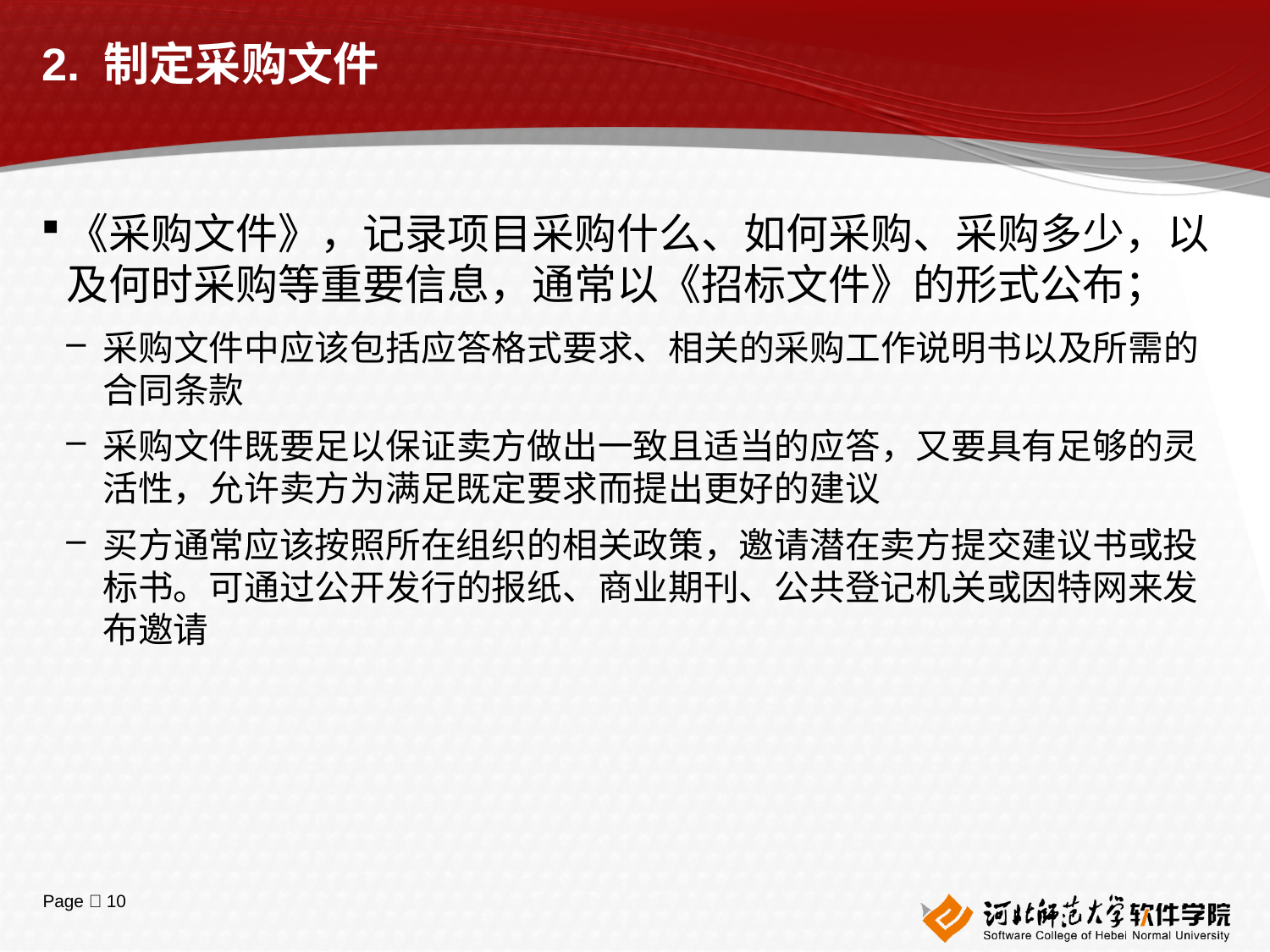

# 2. 制定采购文件
《采购文件》，记录项目采购什么、如何采购、采购多少，以及何时采购等重要信息，通常以《招标文件》的形式公布；
采购文件中应该包括应答格式要求、相关的采购工作说明书以及所需的合同条款
采购文件既要足以保证卖方做出一致且适当的应答，又要具有足够的灵活性，允许卖方为满足既定要求而提出更好的建议
买方通常应该按照所在组织的相关政策，邀请潜在卖方提交建议书或投标书。可通过公开发行的报纸、商业期刊、公共登记机关或因特网来发布邀请